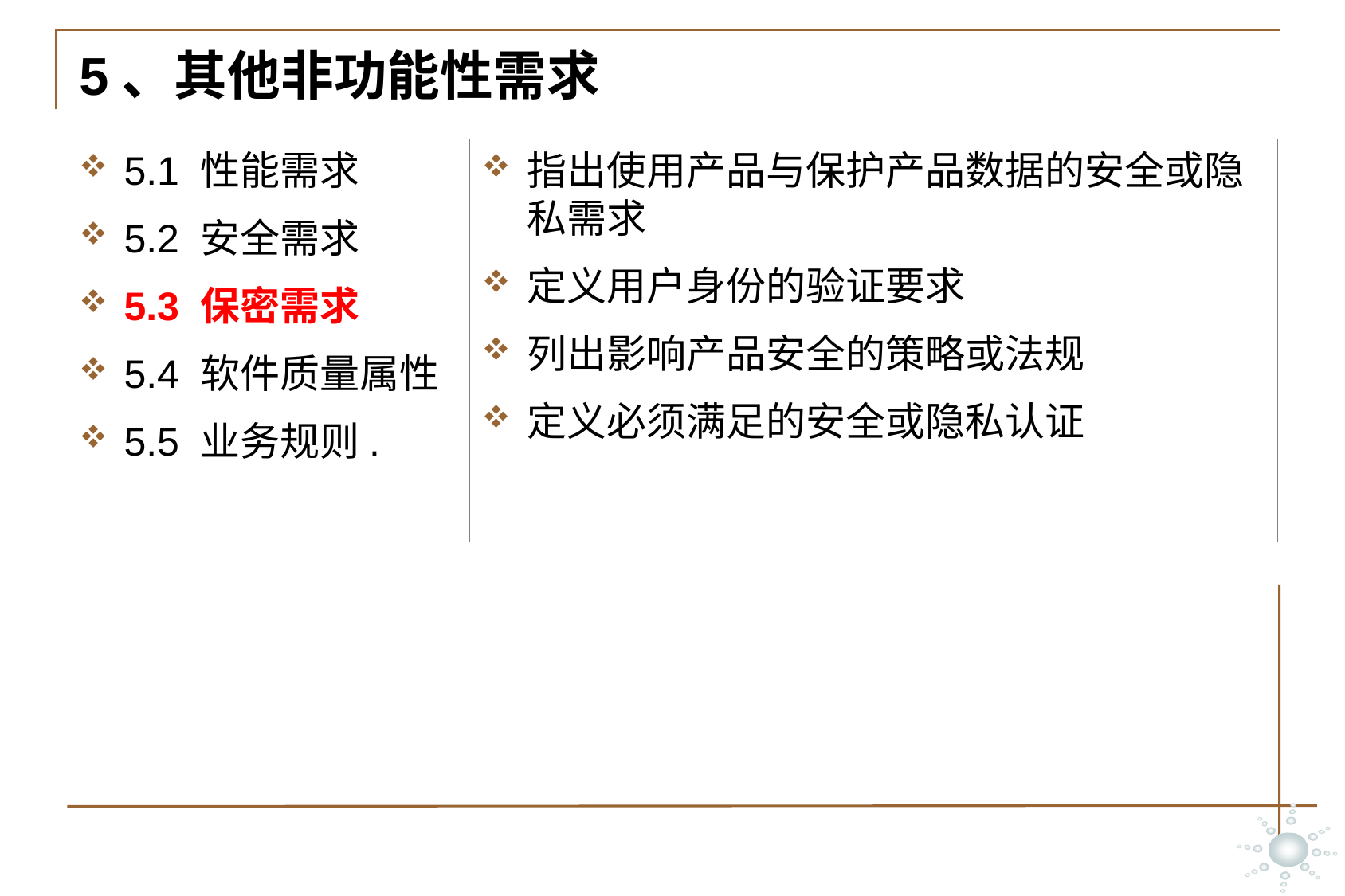

# 5、其他非功能性需求
5.1 性能需求
5.2 安全需求
5.3 保密需求
5.4 软件质量属性
5.5 业务规则.
指出使用产品与保护产品数据的安全或隐私需求
定义用户身份的验证要求
列出影响产品安全的策略或法规
定义必须满足的安全或隐私认证
37